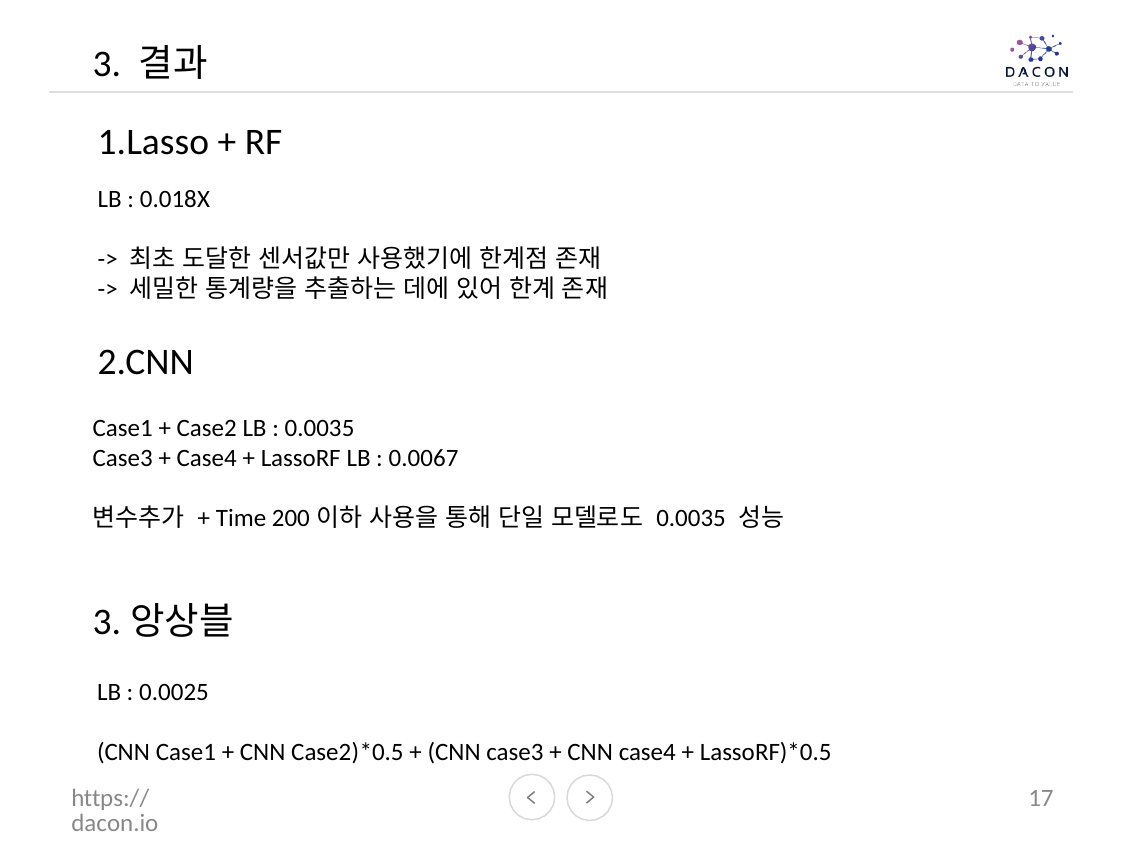

3. 결과
1.Lasso + RF
LB : 0.018X

-> 최초 도달한 센서값만 사용했기에 한계점 존재
-> 세밀한 통계량을 추출하는 데에 있어 한계 존재

2.CNN
Case1 + Case2 LB : 0.0035
Case3 + Case4 + LassoRF LB : 0.0067

변수추가 + Time 200이하 사용을 통해 단일 모델로도 0.0035 성능

3.앙상블
LB : 0.0025

(CNN Case1 + CNN Case2)*0.5 + (CNN case3 + CNN case4 + LassoRF)*0.5

https://dacon.io
17